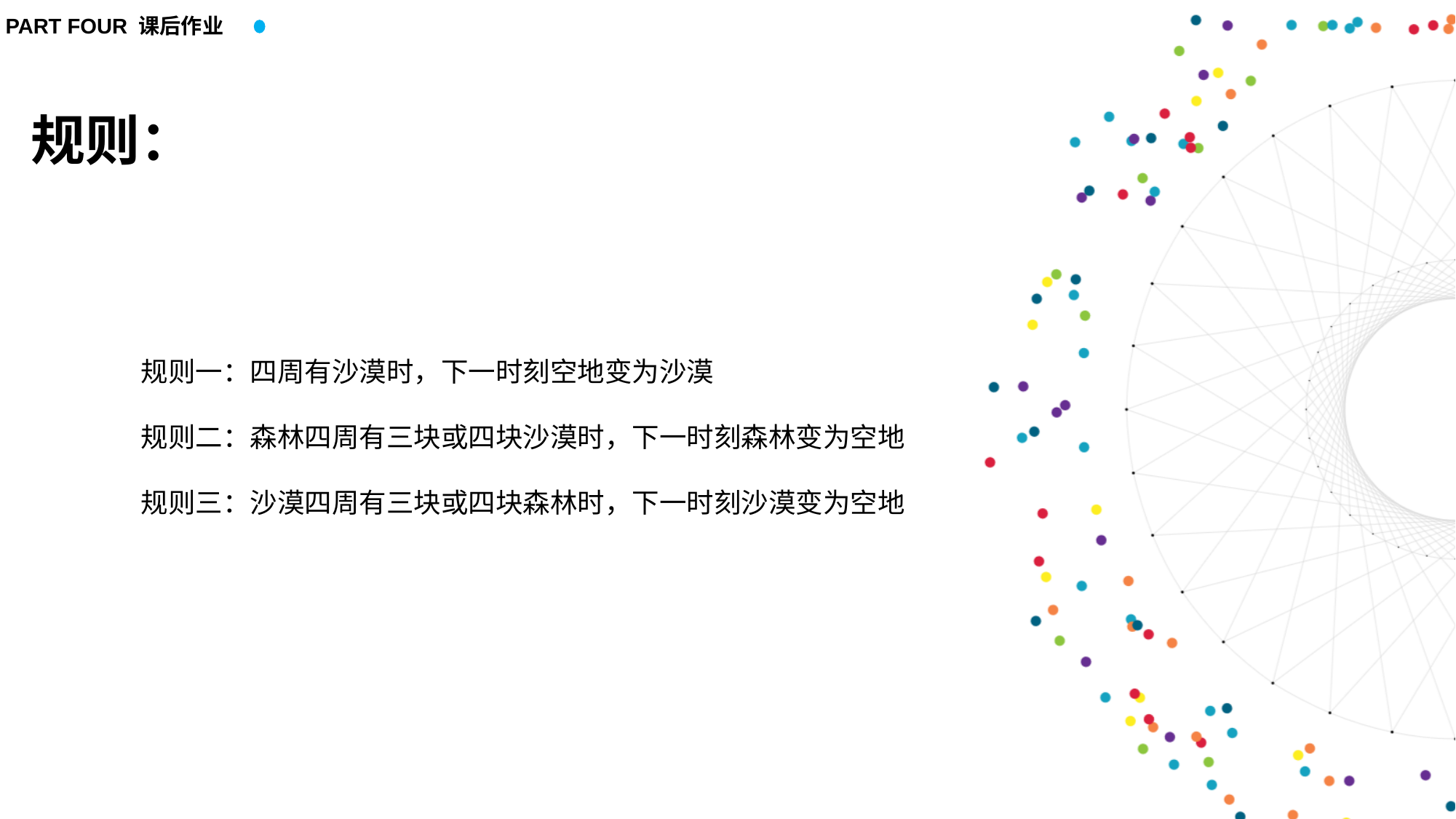

PART FOUR 课后作业

规则：

规则一：四周有沙漠时，下一时刻空地变为沙漠

规则二：森林四周有三块或四块沙漠时，下一时刻森林变为空地

规则三：沙漠四周有三块或四块森林时，下一时刻沙漠变为空地